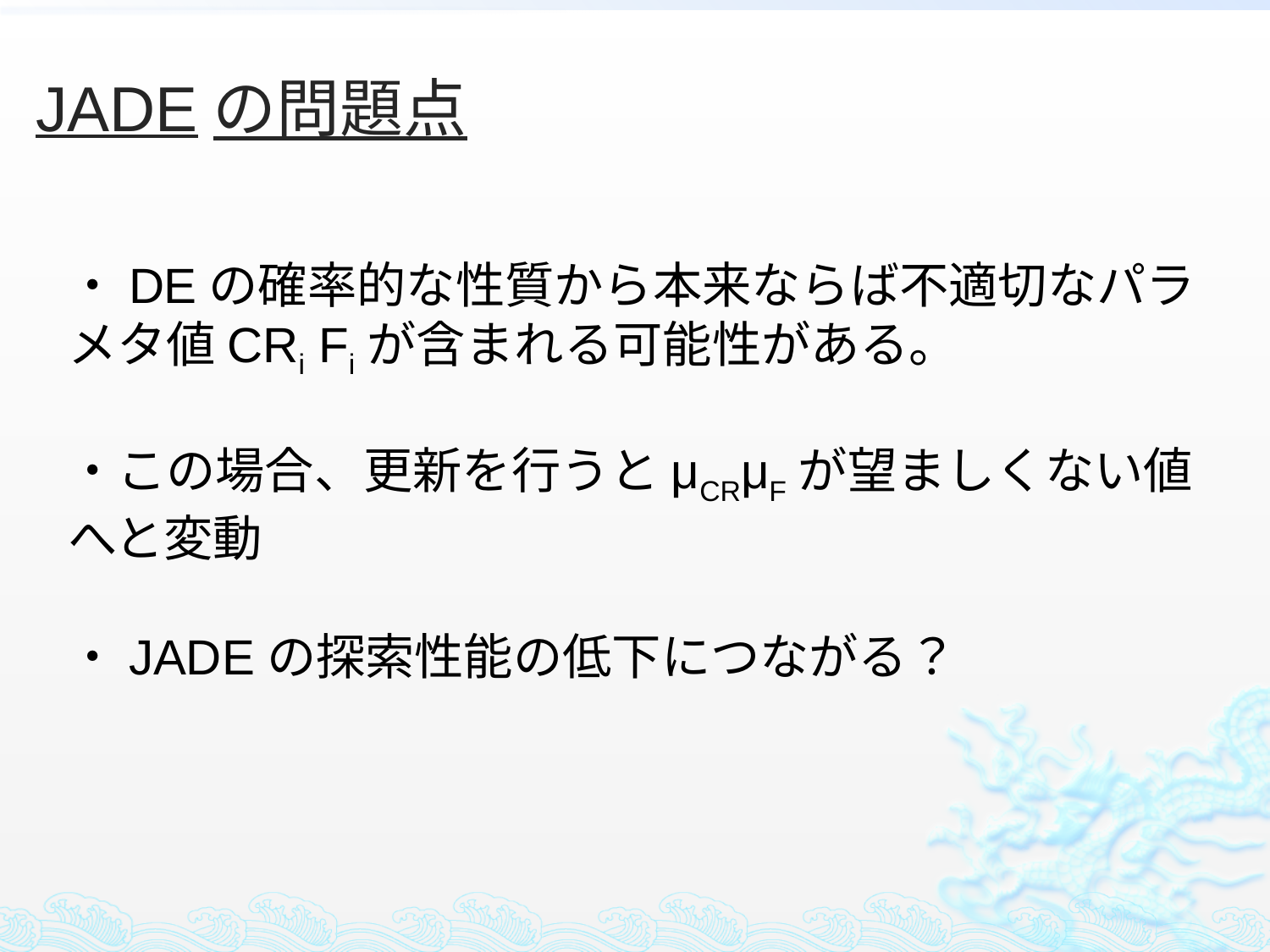

JADEの問題点
・DEの確率的な性質から本来ならば不適切なパラメタ値CRi Fiが含まれる可能性がある。

・この場合、更新を行うとμCRμFが望ましくない値へと変動

・JADEの探索性能の低下につながる？